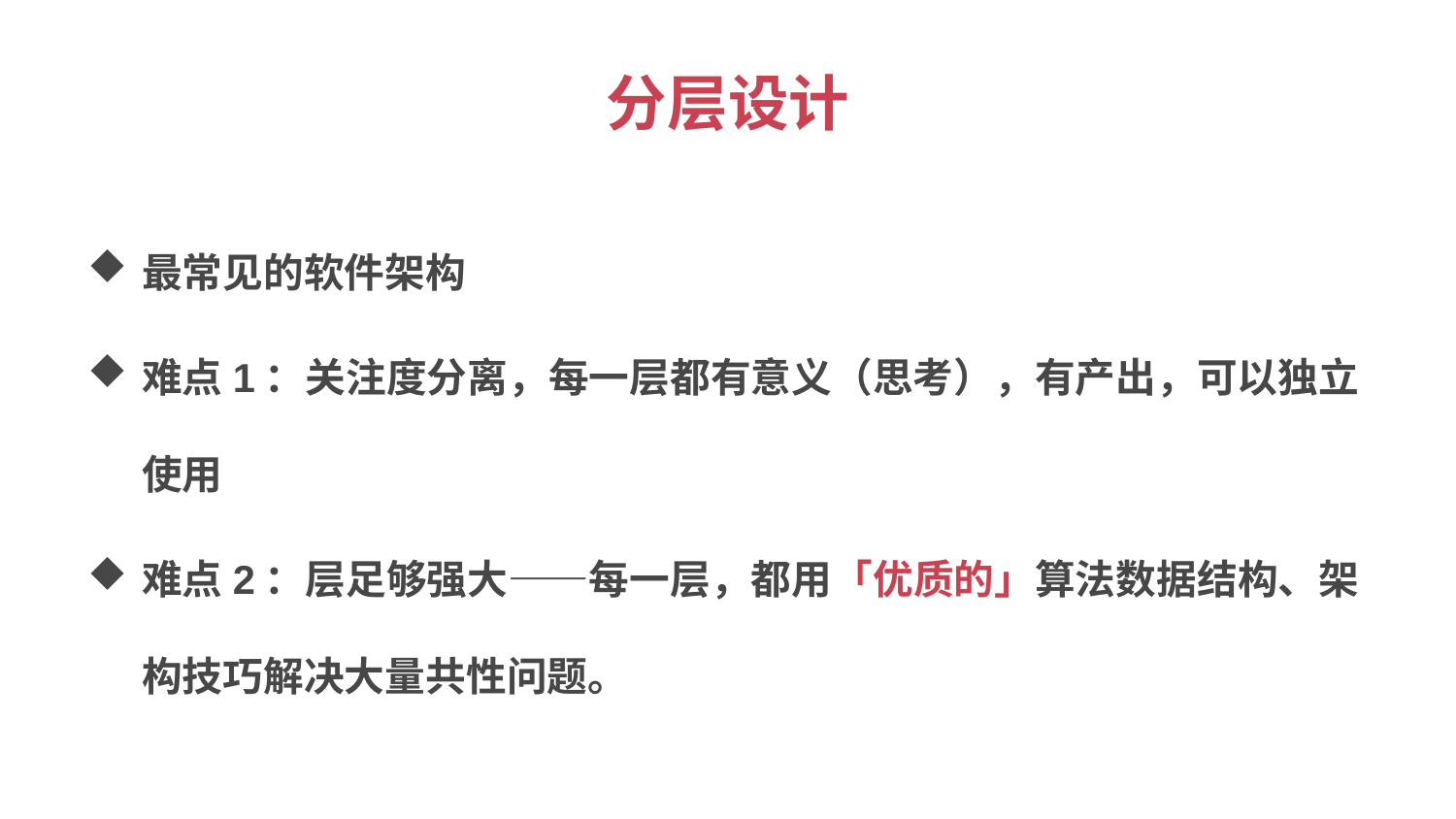

# 分层设计
最常见的软件架构
难点1：关注度分离，每一层都有意义（思考），有产出，可以独立使用
难点2：层足够强大——每一层，都用「优质的」算法数据结构、架构技巧解决大量共性问题。